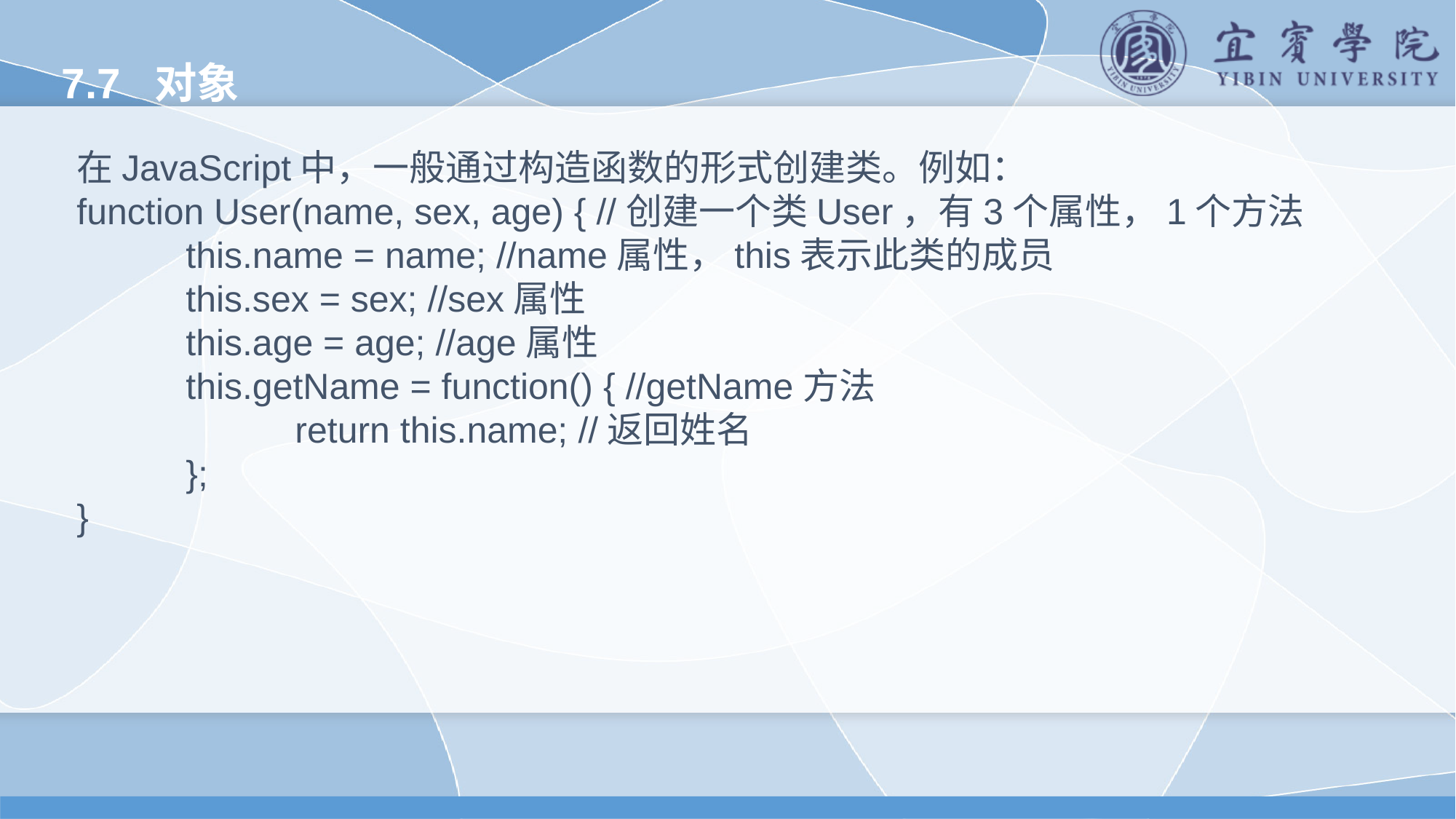

7.7  对象
在JavaScript中，一般通过构造函数的形式创建类。例如：
function User(name, sex, age) { //创建一个类User，有3个属性，1个方法
	this.name = name; //name属性，this表示此类的成员
	this.sex = sex; //sex属性
	this.age = age; //age属性
	this.getName = function() { //getName方法
		return this.name; //返回姓名
	};
}